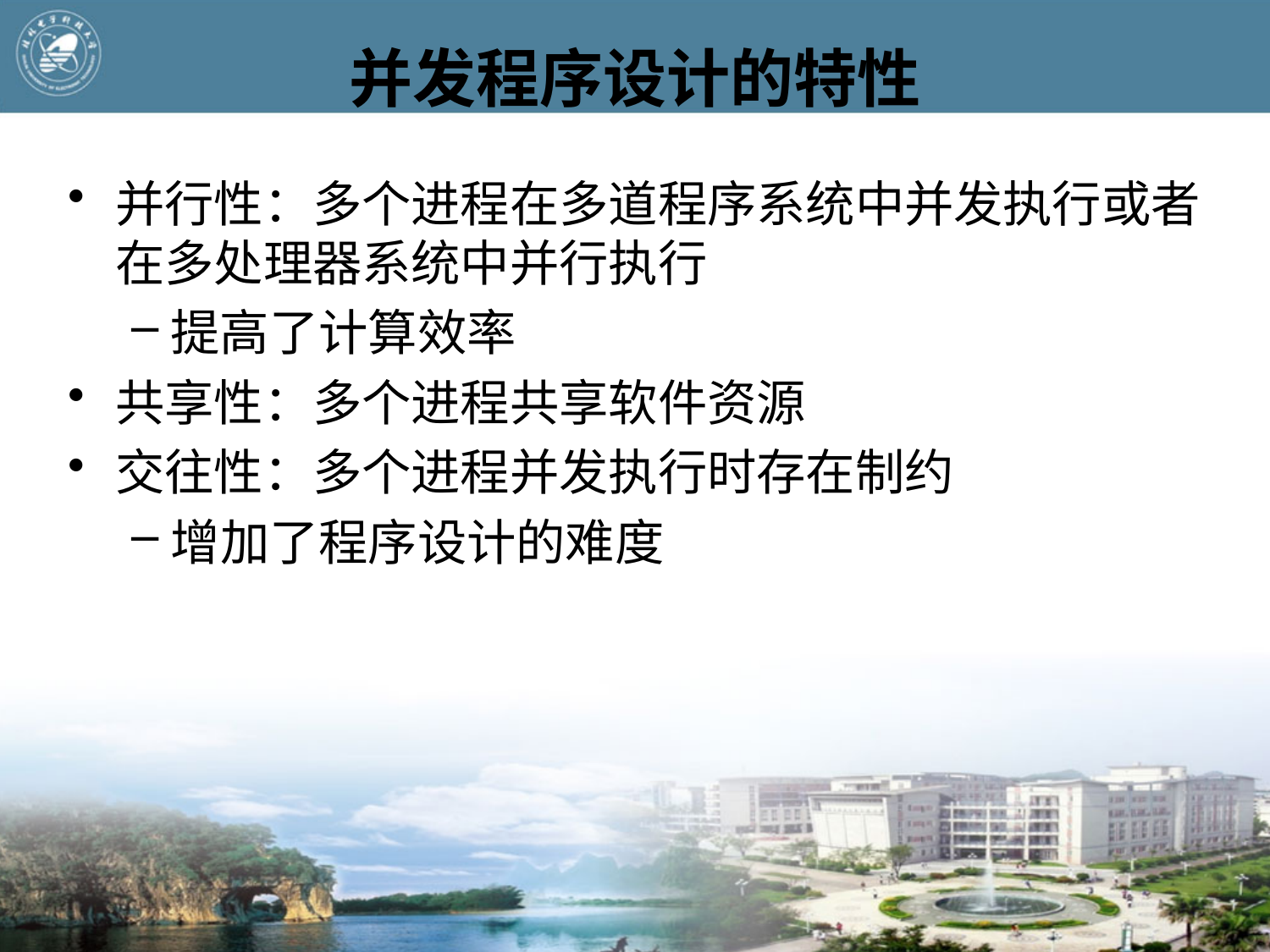

# 并发程序设计的特性
并行性：多个进程在多道程序系统中并发执行或者在多处理器系统中并行执行
提高了计算效率
共享性：多个进程共享软件资源
交往性：多个进程并发执行时存在制约
增加了程序设计的难度